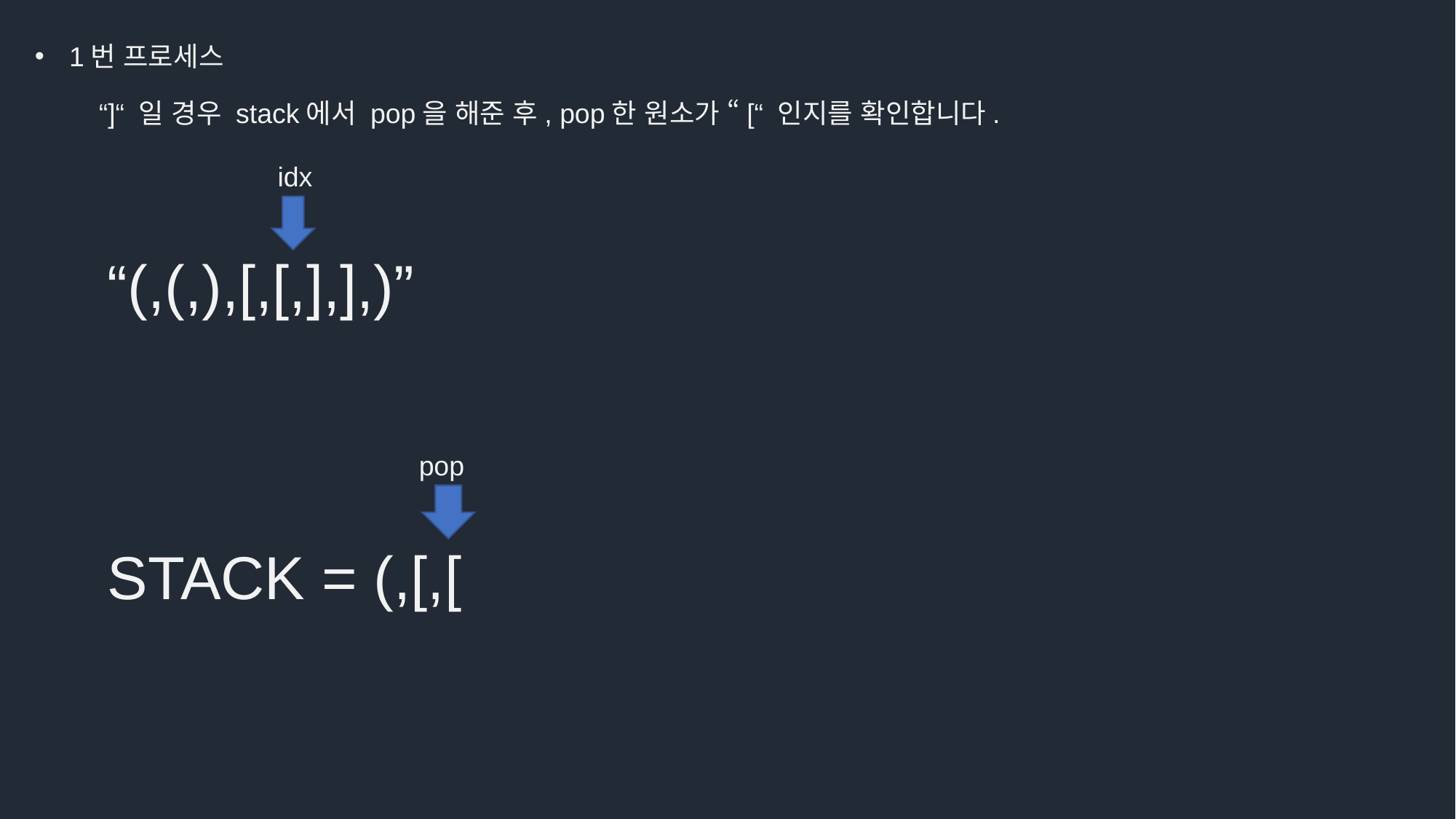

1번 프로세스
“]“ 일 경우 stack에서 pop을 해준 후, pop한 원소가 “[“ 인지를 확인합니다.
idx

“(,(,),[,[,],],)”

STACK = (,[,[
pop